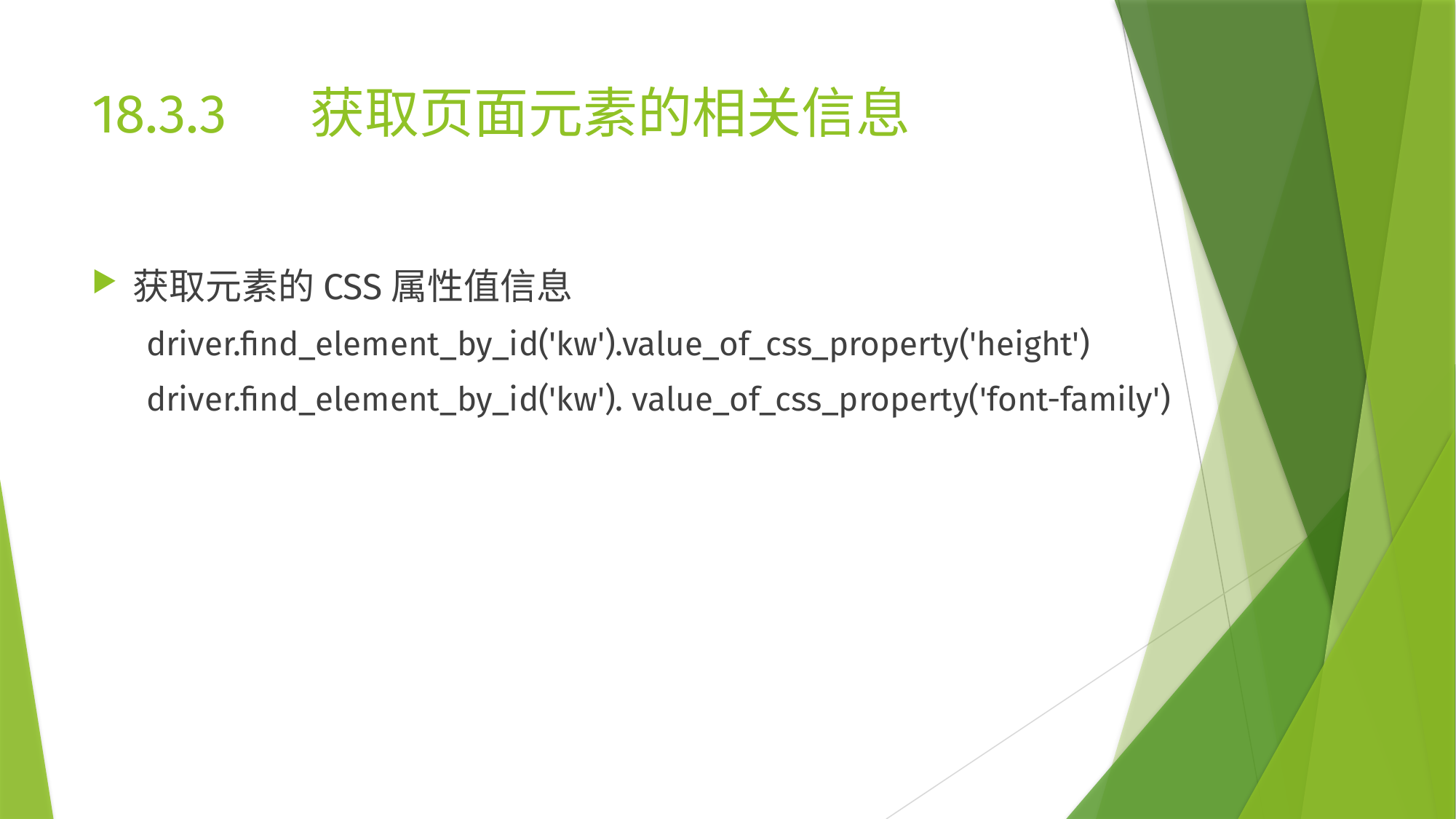

# 18.3.3	获取页面元素的相关信息
获取元素的CSS属性值信息
driver.find_element_by_id('kw').value_of_css_property('height')
driver.find_element_by_id('kw'). value_of_css_property('font-family')